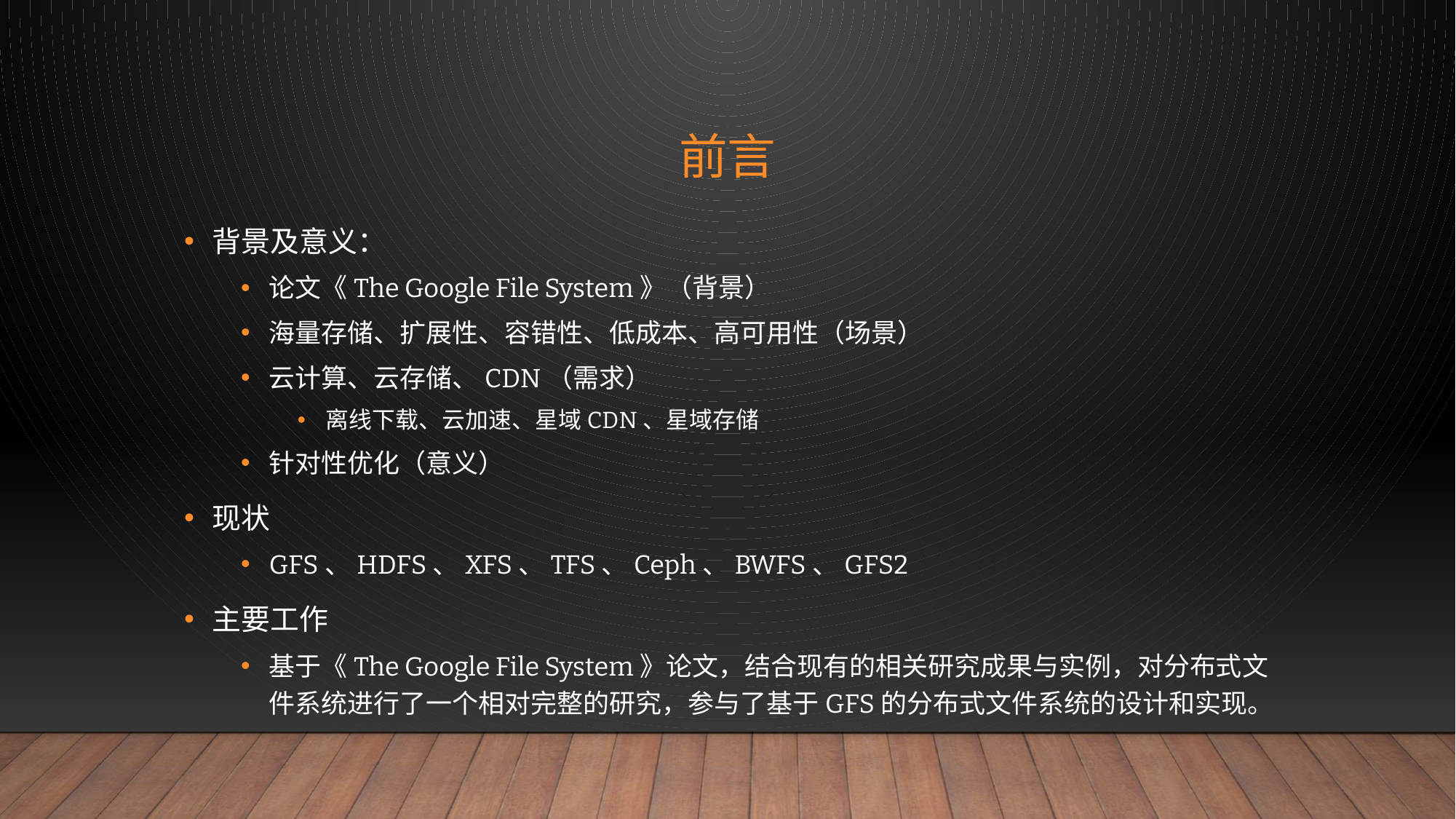

# 前言
背景及意义：
论文《The Google File System》（背景）
海量存储、扩展性、容错性、低成本、高可用性（场景）
云计算、云存储、CDN（需求）
离线下载、云加速、星域CDN、星域存储
针对性优化（意义）
现状
GFS、HDFS、XFS、TFS、Ceph、BWFS、GFS2
主要工作
基于《The Google File System》论文，结合现有的相关研究成果与实例，对分布式文件系统进行了一个相对完整的研究，参与了基于GFS的分布式文件系统的设计和实现。